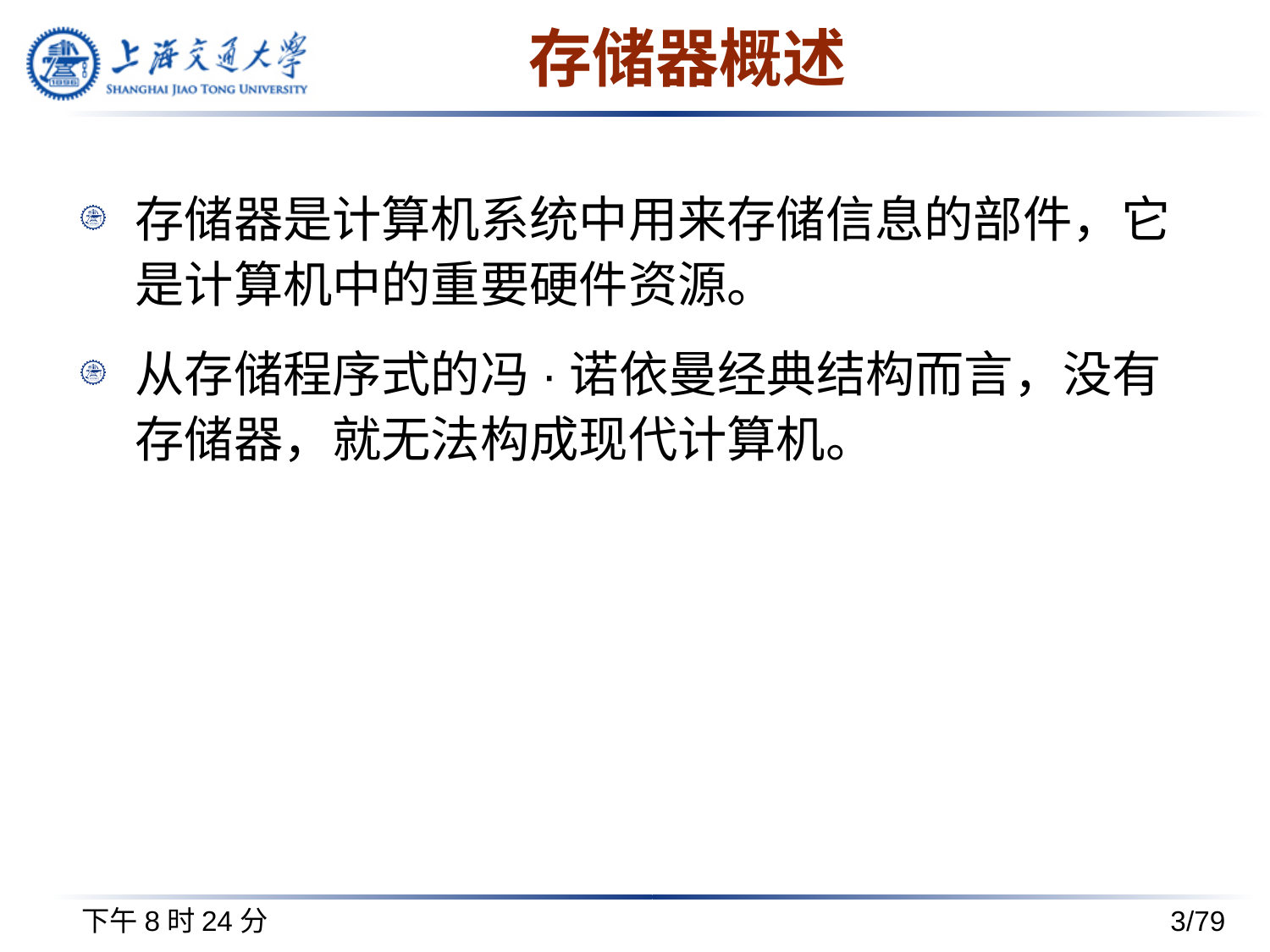

# 存储器概述
存储器是计算机系统中用来存储信息的部件，它是计算机中的重要硬件资源。
从存储程序式的冯·诺依曼经典结构而言，没有存储器，就无法构成现代计算机。
下午8时24分
3/79